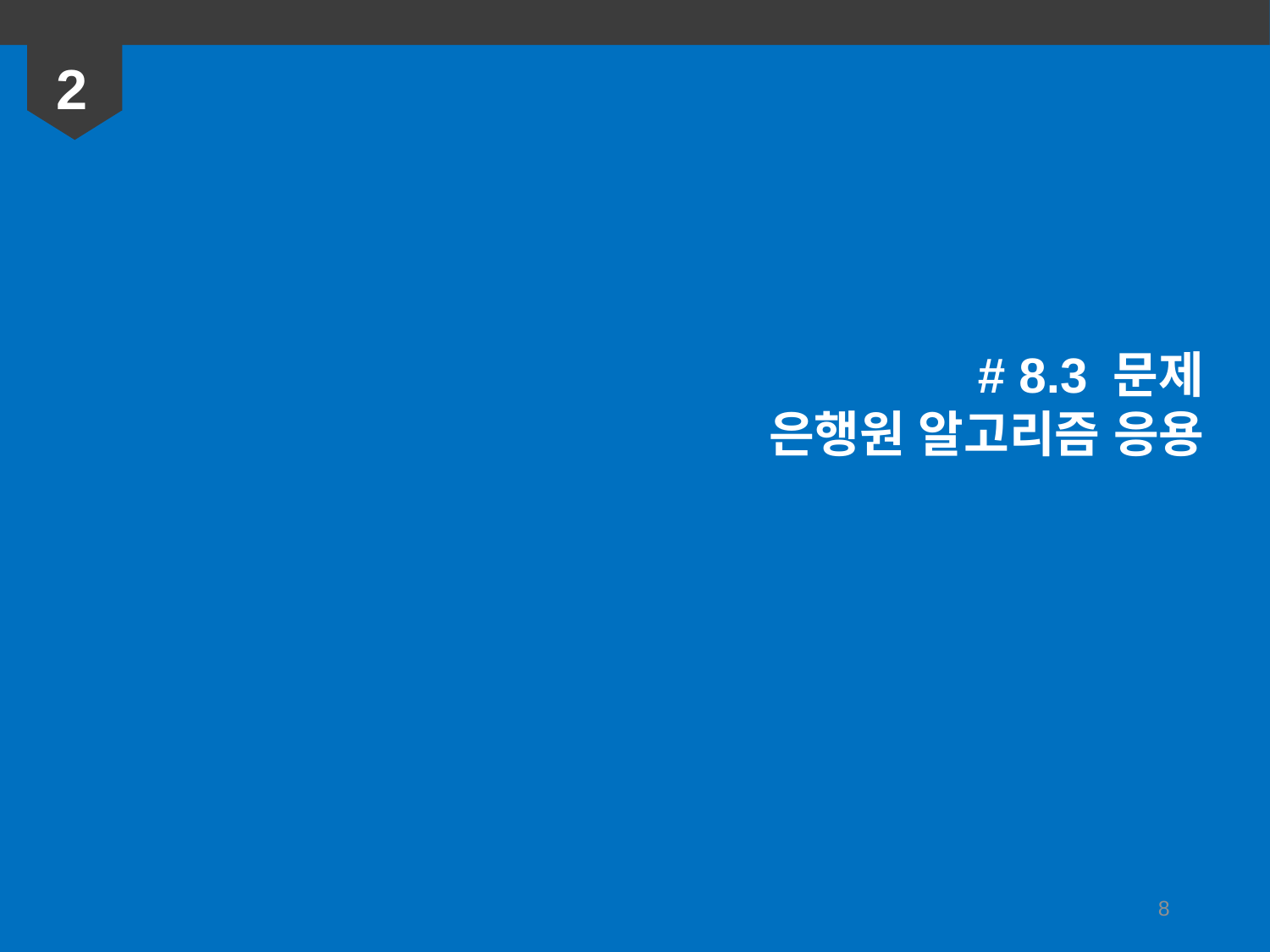

2
# 8.3 문제
은행원 알고리즘 응용
8